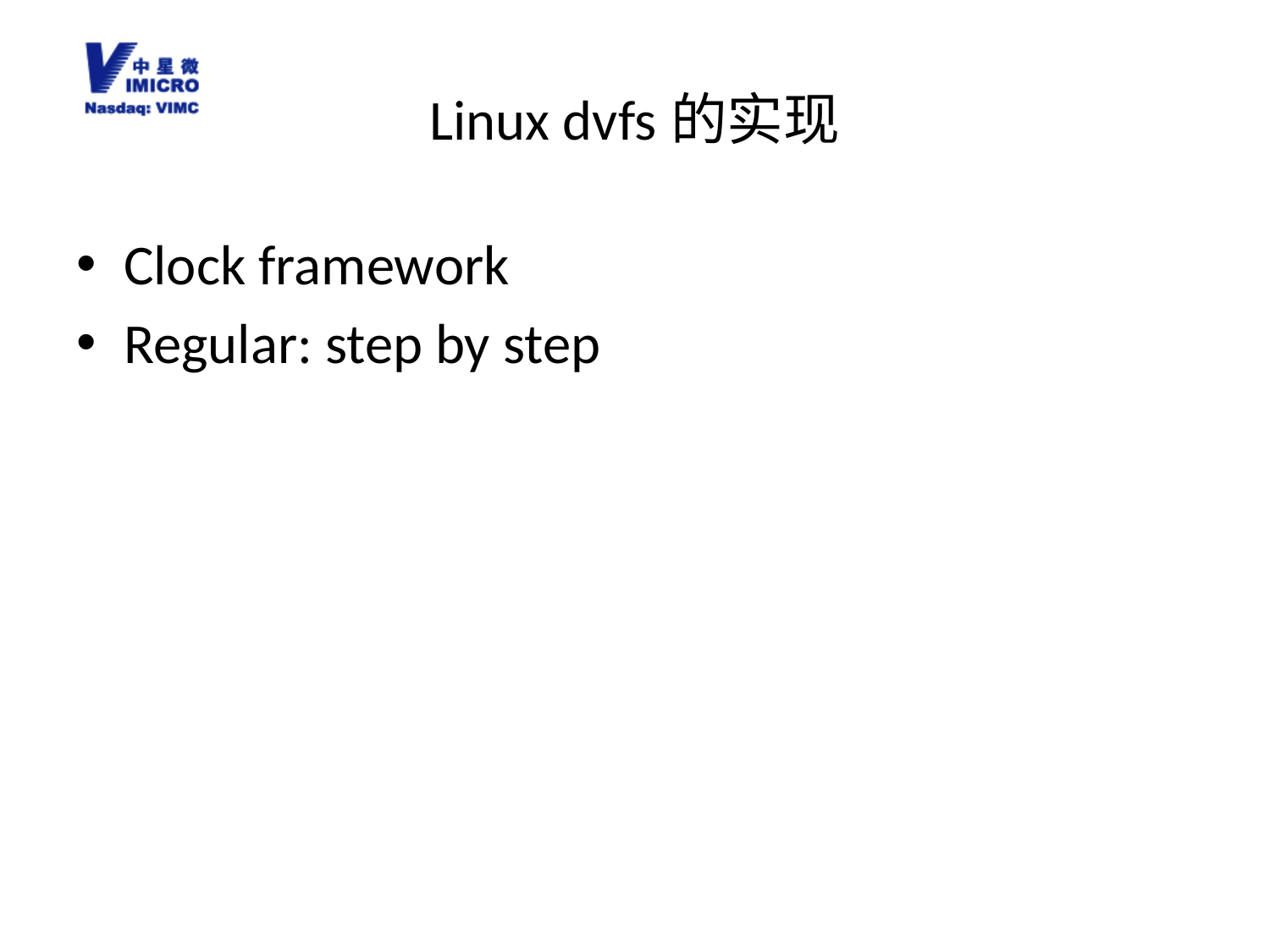

# Linux dvfs的实现
Clock framework
Regular: step by step